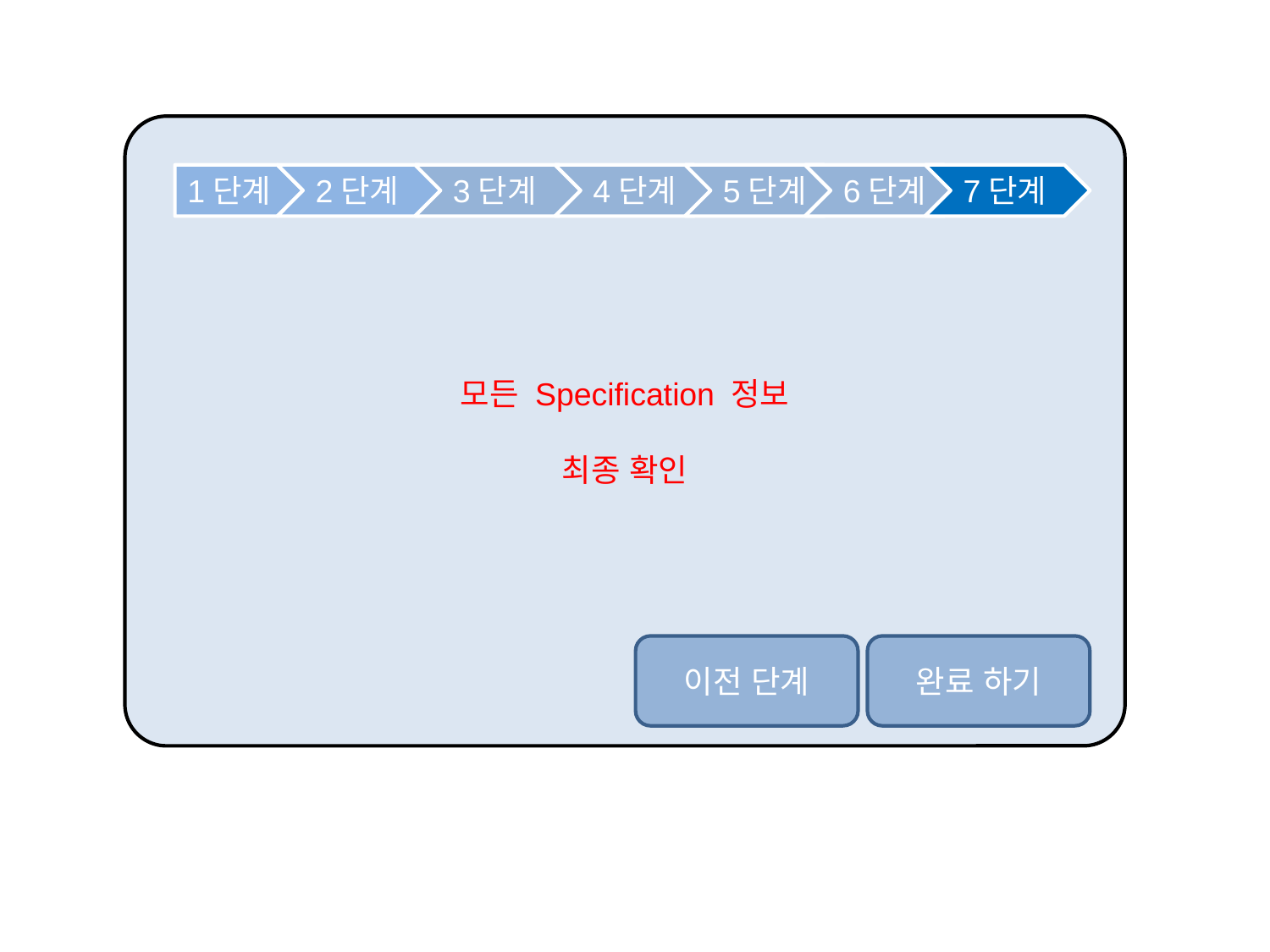

모든 Specification 정보

최종 확인
1단계
2단계

3단계

4단계

5단계

6단계

7단계

이전 단계
완료 하기